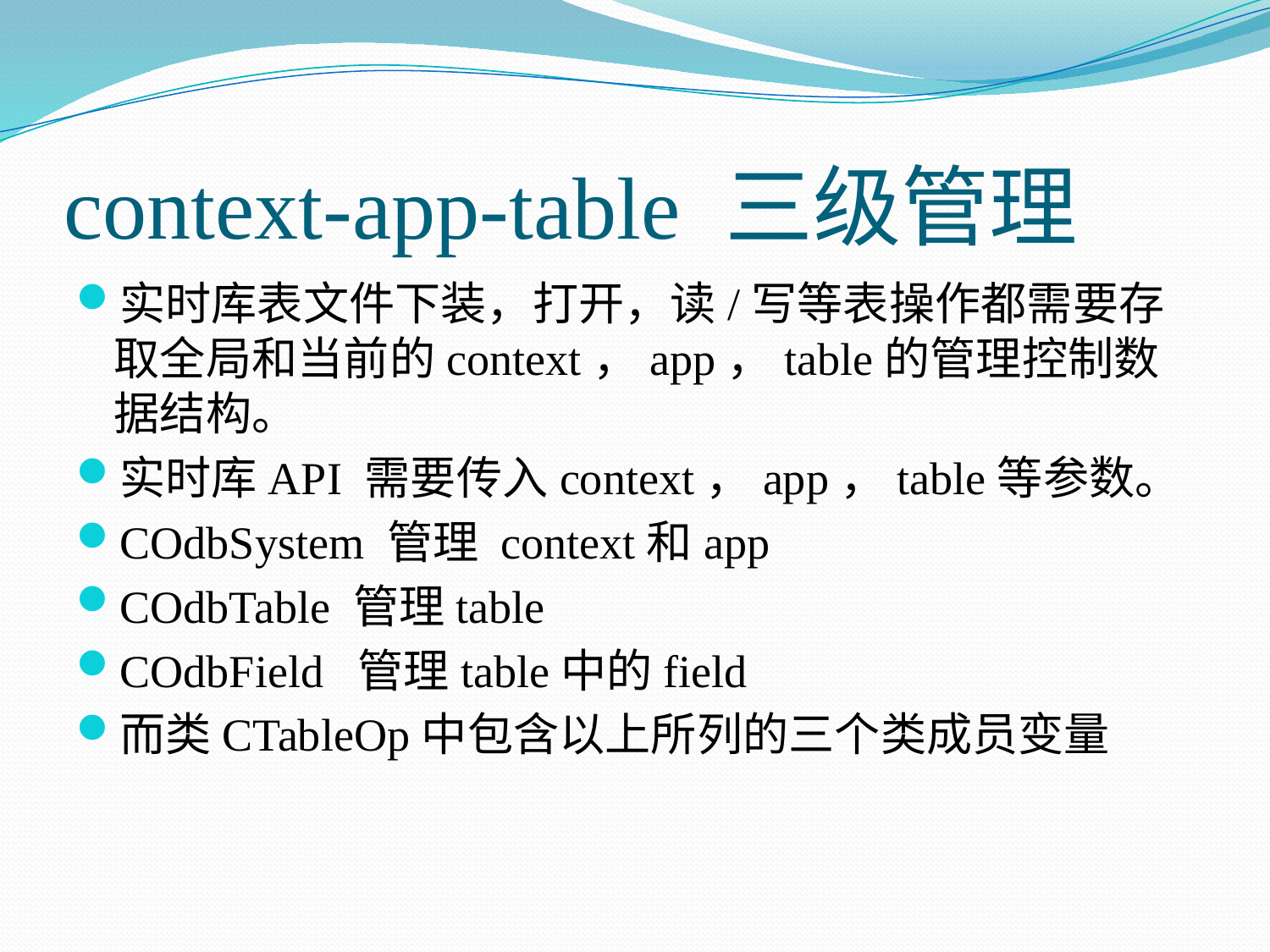

# context-app-table 三级管理
实时库表文件下装，打开，读/写等表操作都需要存取全局和当前的context，app，table的管理控制数据结构。
实时库API 需要传入context，app，table等参数。
COdbSystem 管理 context和app
COdbTable 管理table
COdbField  管理table中的field
而类CTableOp中包含以上所列的三个类成员变量